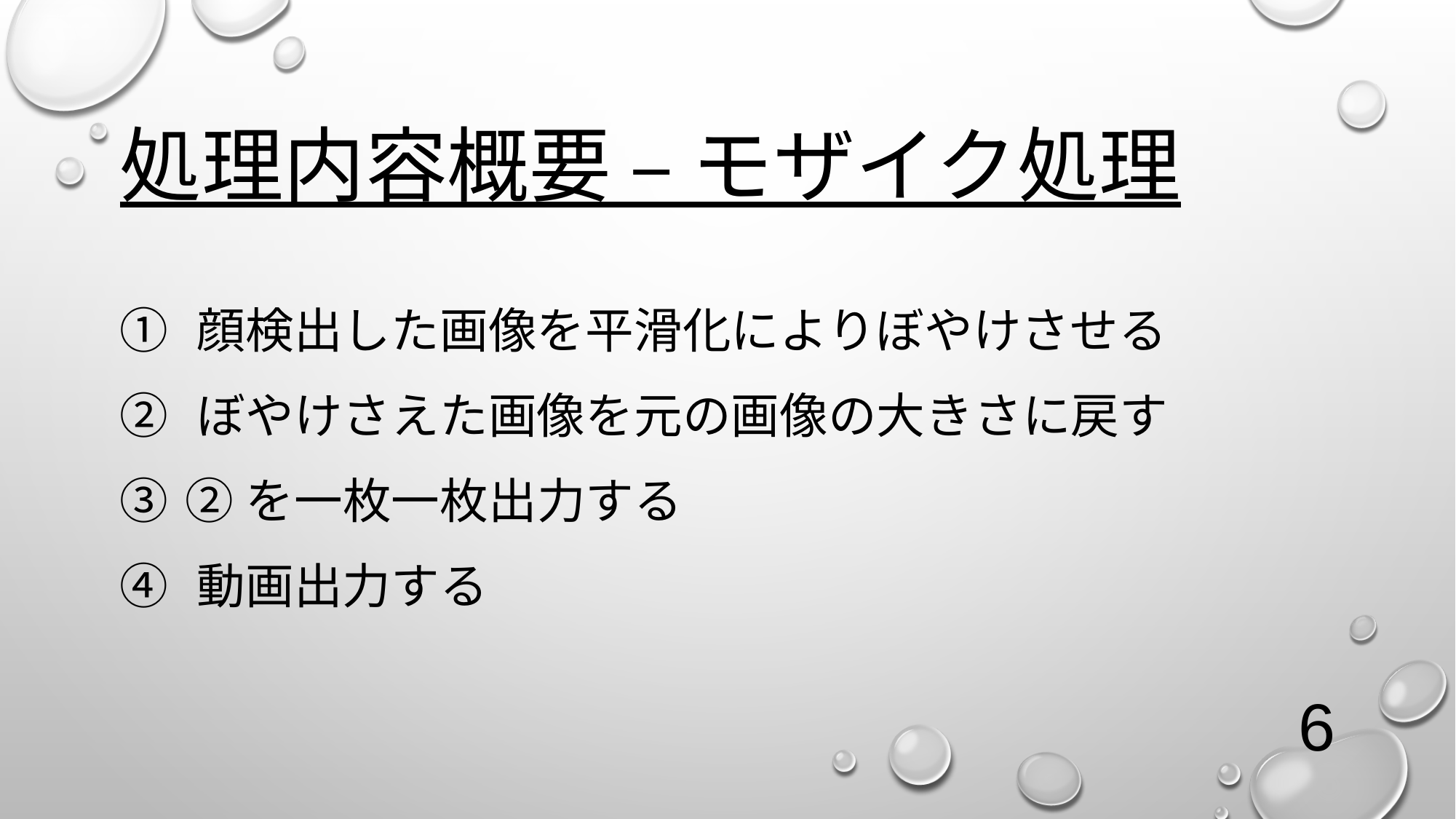

# 処理内容概要 – モザイク処理
 顔検出した画像を平滑化によりぼやけさせる
 ぼやけさえた画像を元の画像の大きさに戻す
 ②を一枚一枚出力する
 動画出力する

6